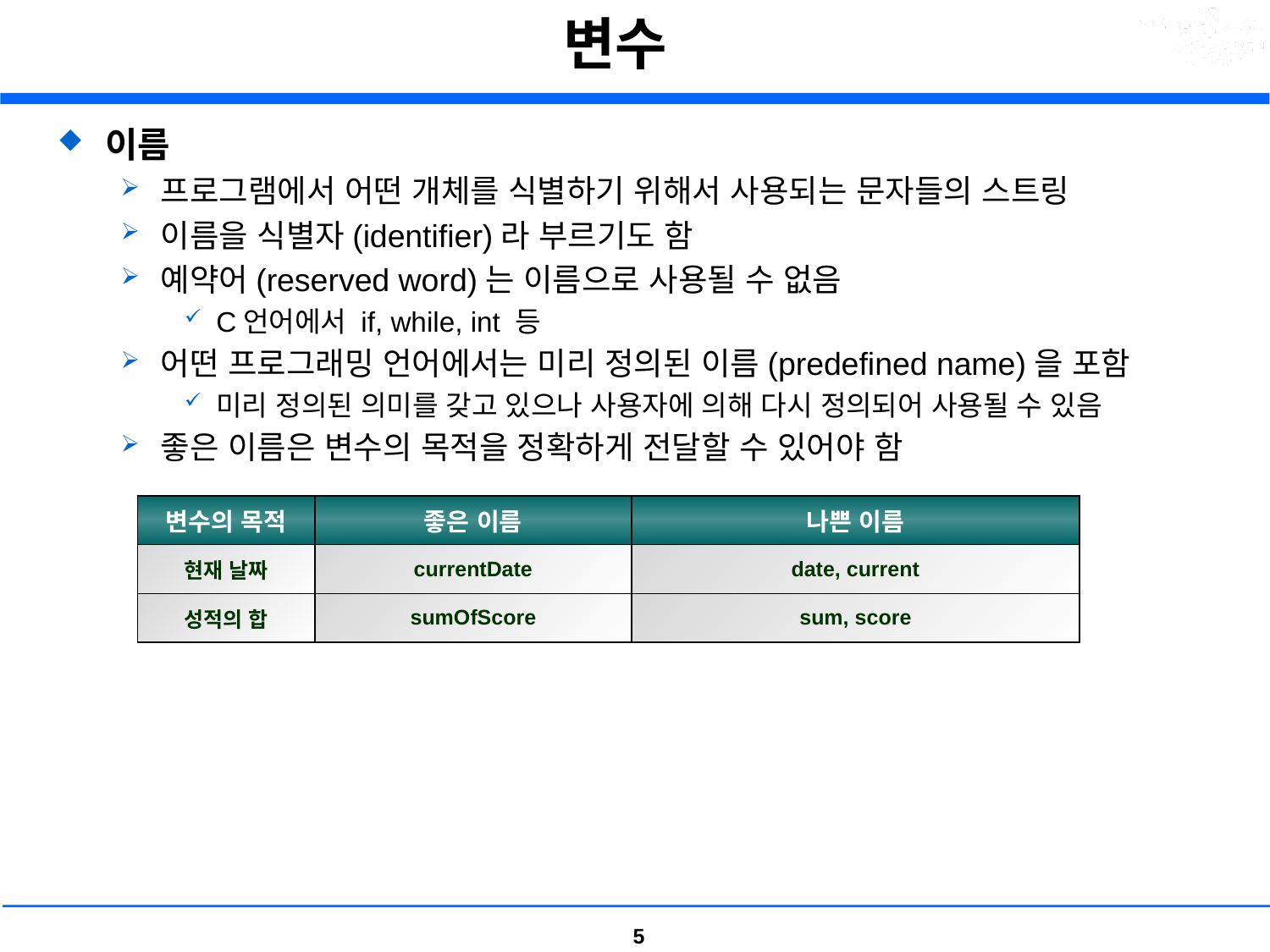

# 변수
이름
프로그램에서 어떤 개체를 식별하기 위해서 사용되는 문자들의 스트링
이름을 식별자(identifier)라 부르기도 함
예약어(reserved word)는 이름으로 사용될 수 없음
C언어에서 if, while, int 등
어떤 프로그래밍 언어에서는 미리 정의된 이름(predefined name)을 포함
미리 정의된 의미를 갖고 있으나 사용자에 의해 다시 정의되어 사용될 수 있음
좋은 이름은 변수의 목적을 정확하게 전달할 수 있어야 함
| 변수의 목적 | 좋은 이름 | 나쁜 이름 |
| --- | --- | --- |
| 현재 날짜 | currentDate | date, current |
| 성적의 합 | sumOfScore | sum, score |